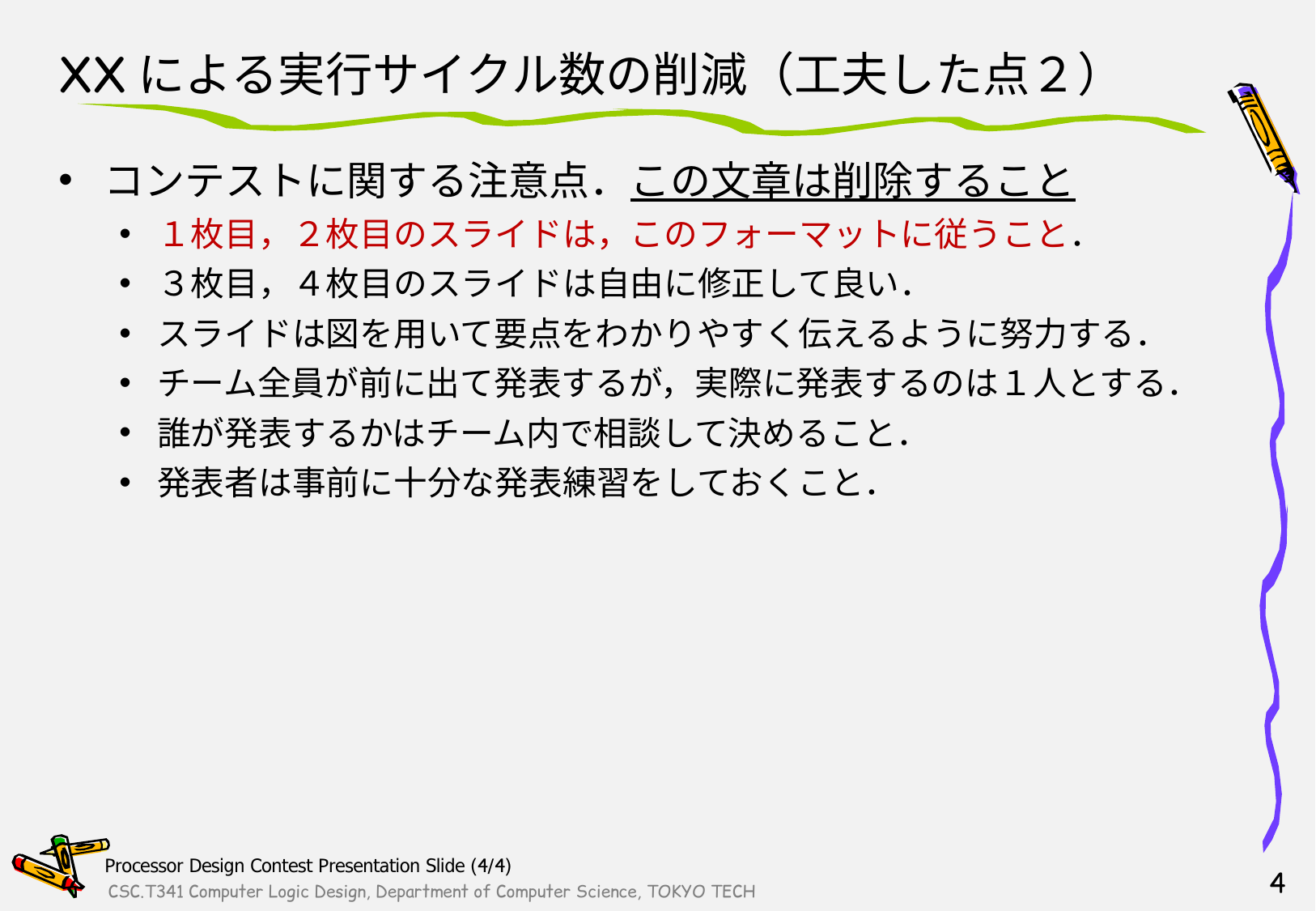

# XXによる実行サイクル数の削減（工夫した点２）
コンテストに関する注意点．この文章は削除すること
１枚目，２枚目のスライドは，このフォーマットに従うこと．
３枚目，４枚目のスライドは自由に修正して良い．
スライドは図を用いて要点をわかりやすく伝えるように努力する．
チーム全員が前に出て発表するが，実際に発表するのは１人とする．
誰が発表するかはチーム内で相談して決めること．
発表者は事前に十分な発表練習をしておくこと．

Processor Design Contest Presentation Slide (4/4)
4